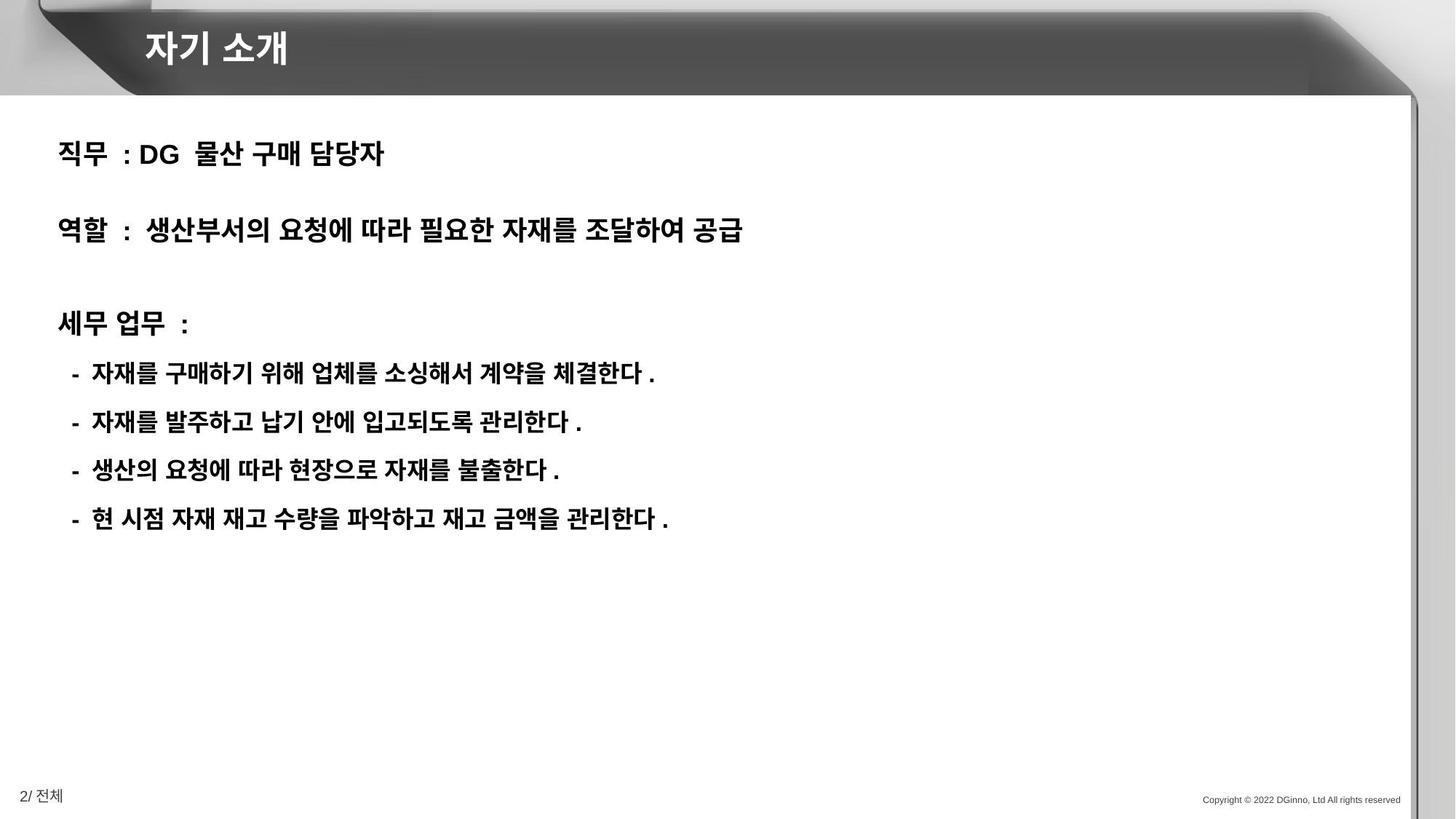

자기 소개
직무 : DG 물산 구매 담당자

역할 : 생산부서의 요청에 따라 필요한 자재를 조달하여 공급

세무 업무 :
  - 자재를 구매하기 위해 업체를 소싱해서 계약을 체결한다.
  - 자재를 발주하고 납기 안에 입고되도록 관리한다.
  - 생산의 요청에 따라 현장으로 자재를 불출한다.
  - 현 시점 자재 재고 수량을 파악하고 재고 금액을 관리한다.